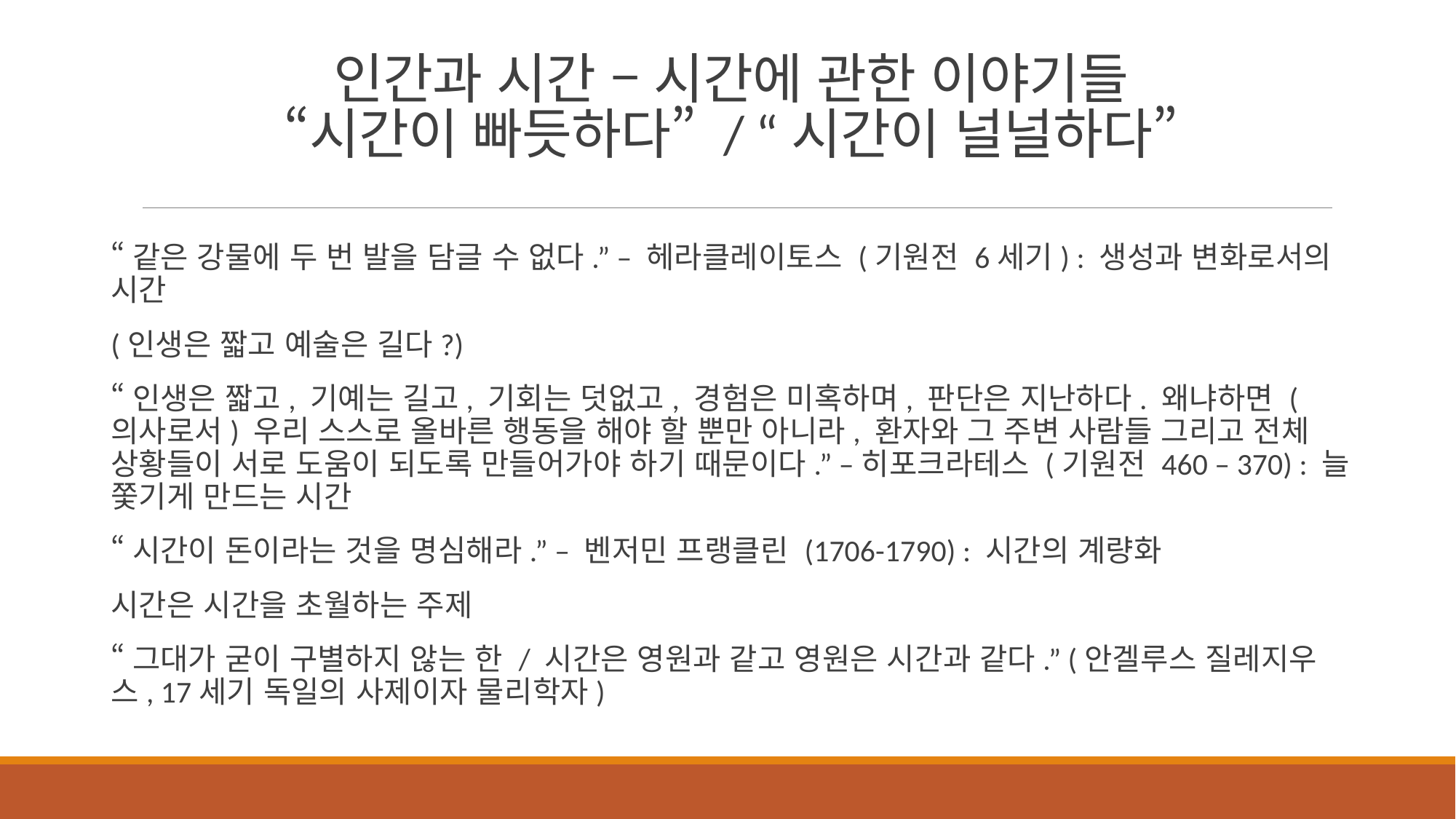

# 인간과 시간 – 시간에 관한 이야기들 “시간이 빠듯하다” / “시간이 널널하다”
“같은 강물에 두 번 발을 담글 수 없다.” – 헤라클레이토스 (기원전 6세기) : 생성과 변화로서의 시간
(인생은 짧고 예술은 길다?)
“인생은 짧고, 기예는 길고, 기회는 덧없고, 경험은 미혹하며, 판단은 지난하다. 왜냐하면 (의사로서) 우리 스스로 올바른 행동을 해야 할 뿐만 아니라, 환자와 그 주변 사람들 그리고 전체 상황들이 서로 도움이 되도록 만들어가야 하기 때문이다.” –히포크라테스 (기원전 460 – 370) : 늘 쫓기게 만드는 시간
“시간이 돈이라는 것을 명심해라.” – 벤저민 프랭클린 (1706-1790) : 시간의 계량화
시간은 시간을 초월하는 주제
“그대가 굳이 구별하지 않는 한 / 시간은 영원과 같고 영원은 시간과 같다.” (안겔루스 질레지우스, 17세기 독일의 사제이자 물리학자)